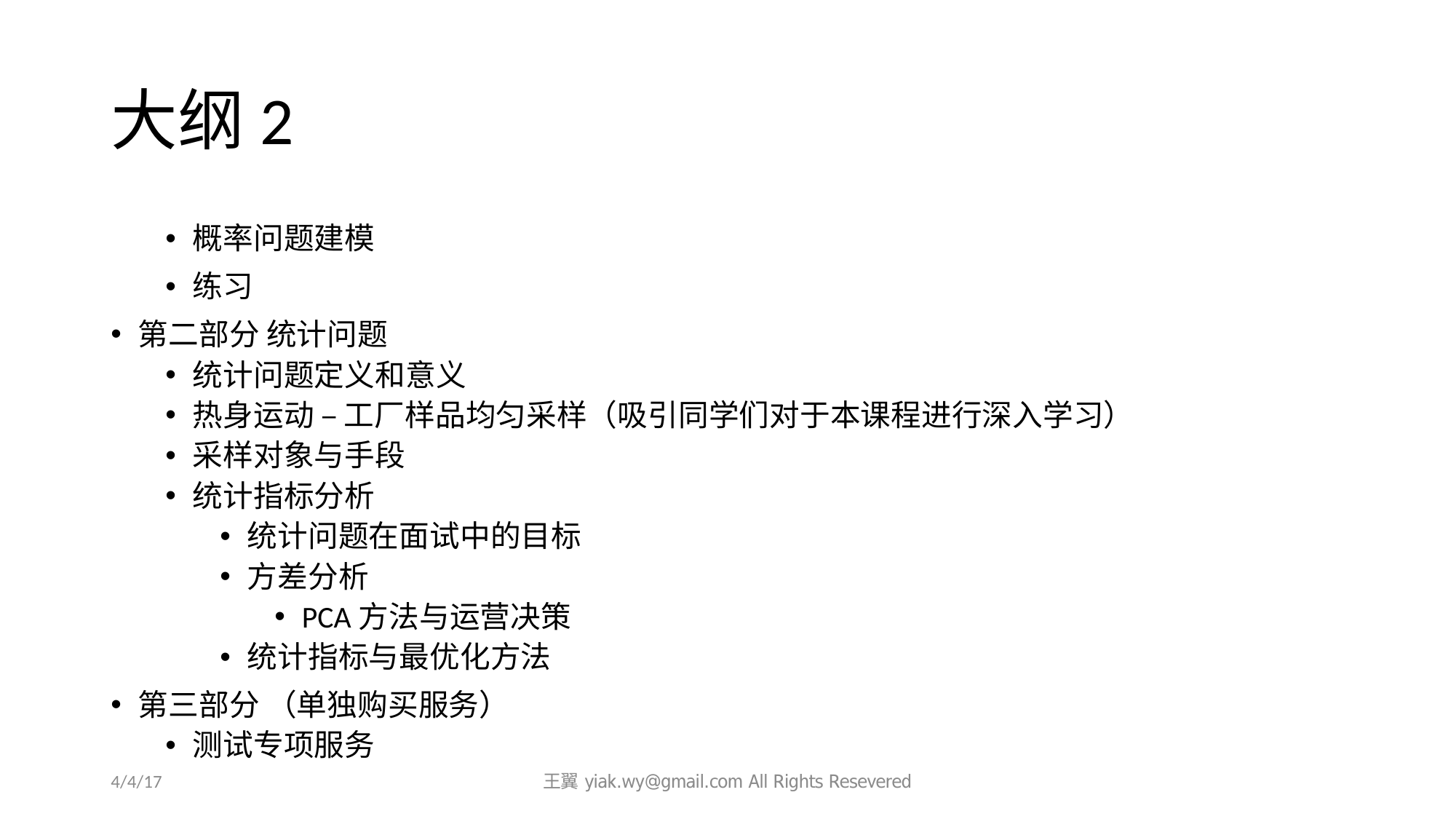

# 大纲2
概率问题建模
练习
第二部分 统计问题
统计问题定义和意义
热身运动 – 工厂样品均匀采样（吸引同学们对于本课程进行深入学习）
采样对象与手段
统计指标分析
统计问题在面试中的目标
方差分析
PCA方法与运营决策
统计指标与最优化方法
第三部分 （单独购买服务）
测试专项服务

4/4/17
王翼 yiak.wy@gmail.com All Rights Resevered